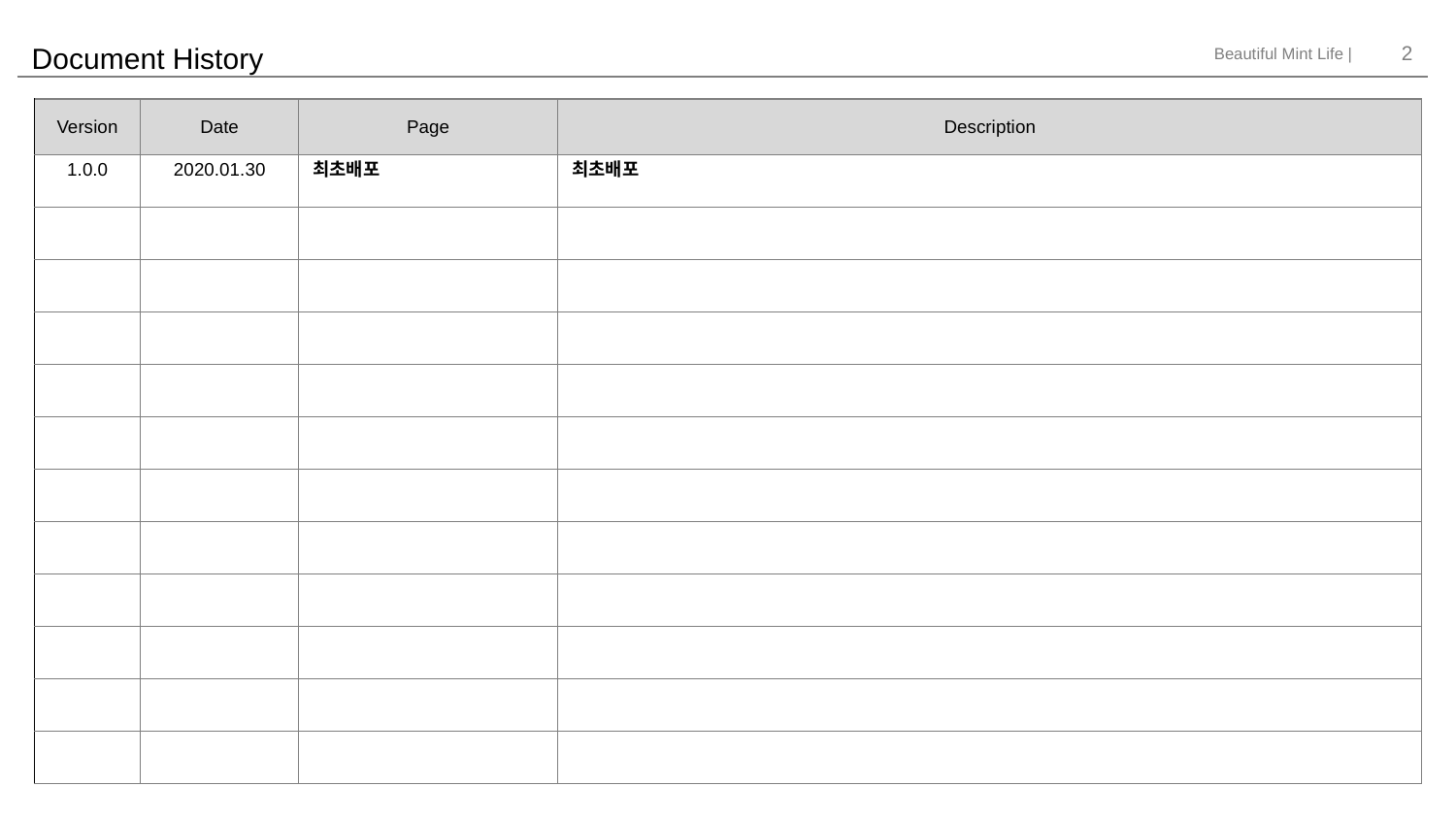

2
# Document History
| Version | Date | Page | Description |
| --- | --- | --- | --- |
| 1.0.0 | 2020.01.30 | 최초배포 | 최초배포 |
|  |  |  |  |
|  |  |  |  |
|  |  |  |  |
|  |  |  |  |
|  |  |  |  |
|  |  |  |  |
|  |  |  |  |
|  |  |  |  |
|  |  |  |  |
|  |  |  |  |
|  |  |  |  |